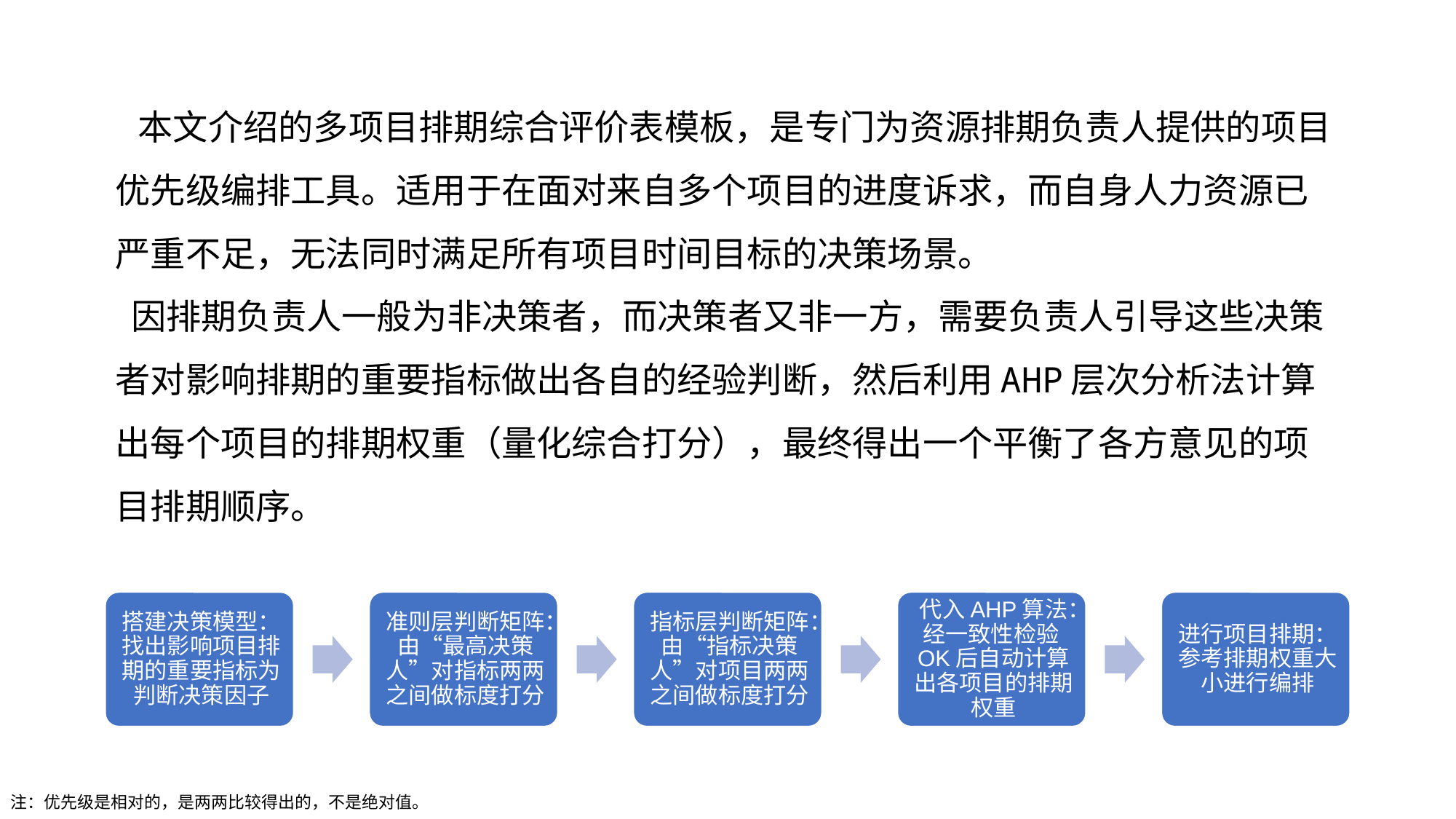

# 本文介绍的多项目排期综合评价表模板，是专门为资源排期负责人提供的项目优先级编排工具。适用于在面对来自多个项目的进度诉求，而自身人力资源已严重不足，无法同时满足所有项目时间目标的决策场景。 因排期负责人一般为非决策者，而决策者又非一方，需要负责人引导这些决策者对影响排期的重要指标做出各自的经验判断，然后利用AHP层次分析法计算出每个项目的排期权重（量化综合打分），最终得出一个平衡了各方意见的项目排期顺序。
搭建决策模型：找出影响项目排期的重要指标为判断决策因子

准则层判断矩阵：由“最高决策人”对指标两两之间做标度打分

指标层判断矩阵：由“指标决策人”对项目两两之间做标度打分

代入AHP算法：经一致性检验OK后自动计算出各项目的排期权重

进行项目排期：参考排期权重大小进行编排
注：优先级是相对的，是两两比较得出的，不是绝对值。